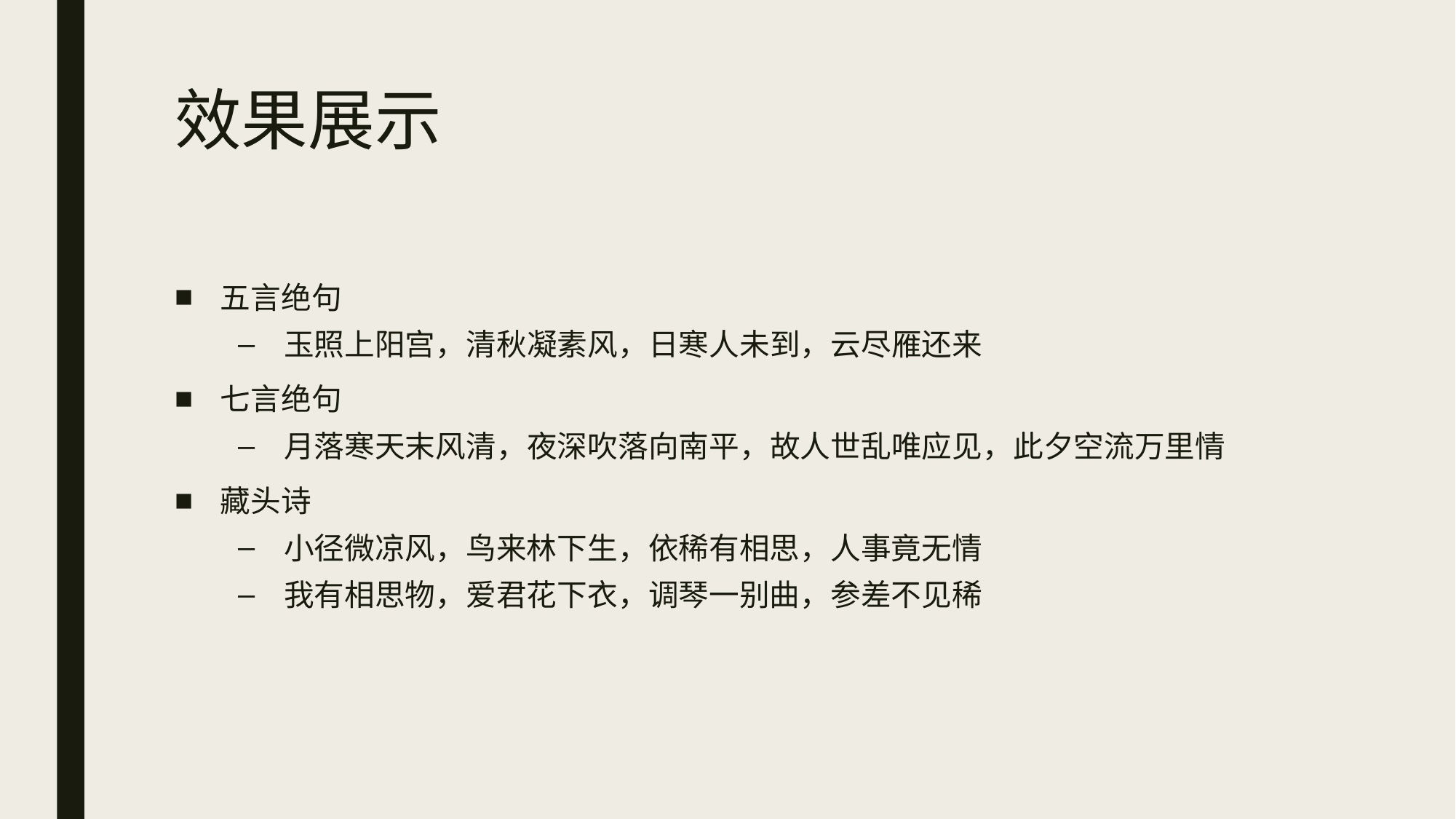

# 效果展示
五言绝句
玉照上阳宫，清秋凝素风，日寒人未到，云尽雁还来
七言绝句
月落寒天末风清，夜深吹落向南平，故人世乱唯应见，此夕空流万里情
藏头诗
小径微凉风，鸟来林下生，依稀有相思，人事竟无情
我有相思物，爱君花下衣，调琴一别曲，参差不见稀